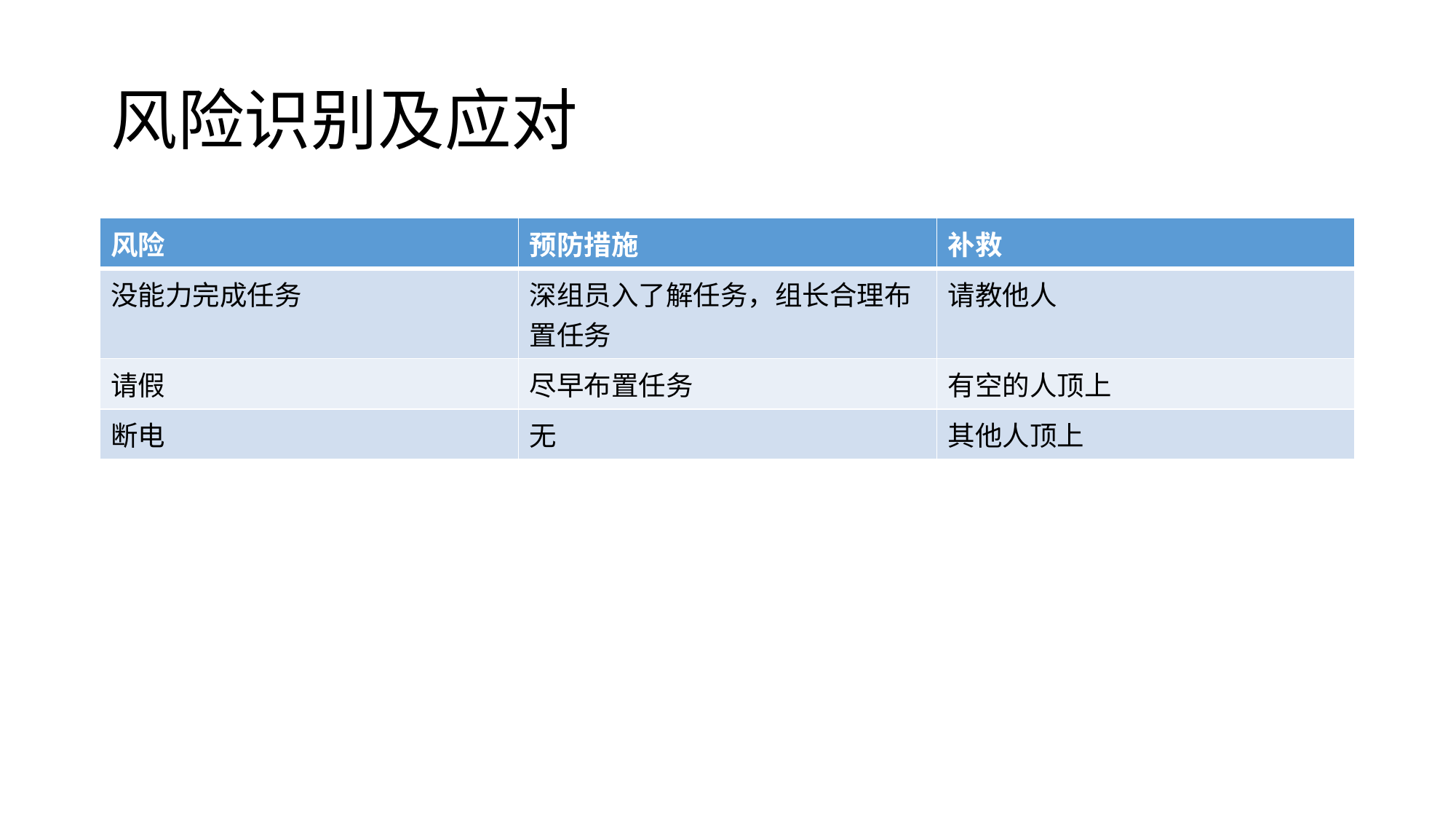

# 风险识别及应对
| 风险 | 预防措施 | 补救 |
| --- | --- | --- |
| 没能力完成任务 | 深组员入了解任务，组长合理布置任务 | 请教他人 |
| 请假 | 尽早布置任务 | 有空的人顶上 |
| 断电 | 无 | 其他人顶上 |